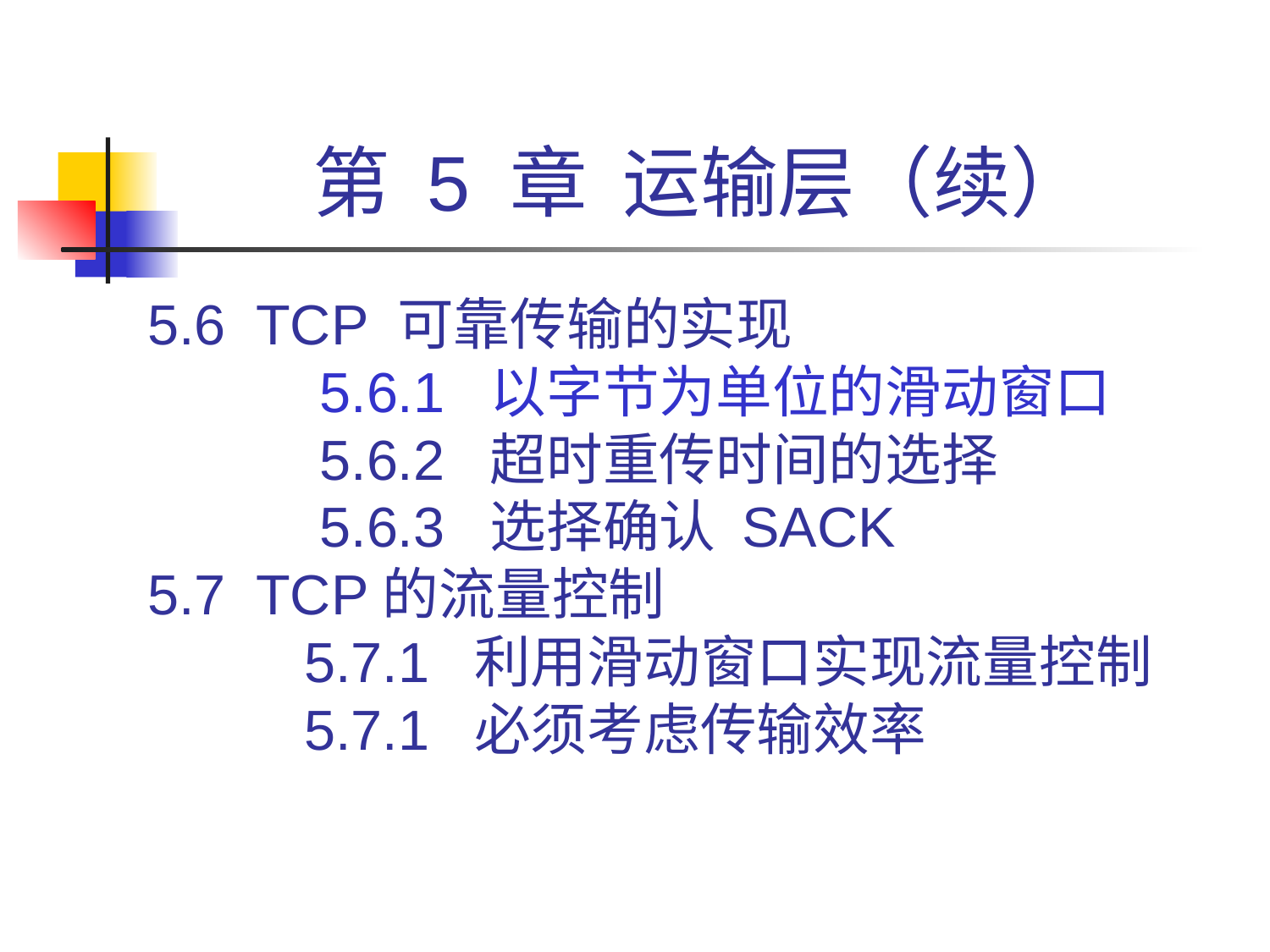

# 第 5 章  运输层（续）
5.6  TCP 可靠传输的实现
           5.6.1  以字节为单位的滑动窗口
           5.6.2  超时重传时间的选择
           5.6.3  选择确认 SACK
5.7  TCP的流量控制
          5.7.1  利用滑动窗口实现流量控制
          5.7.1  必须考虑传输效率